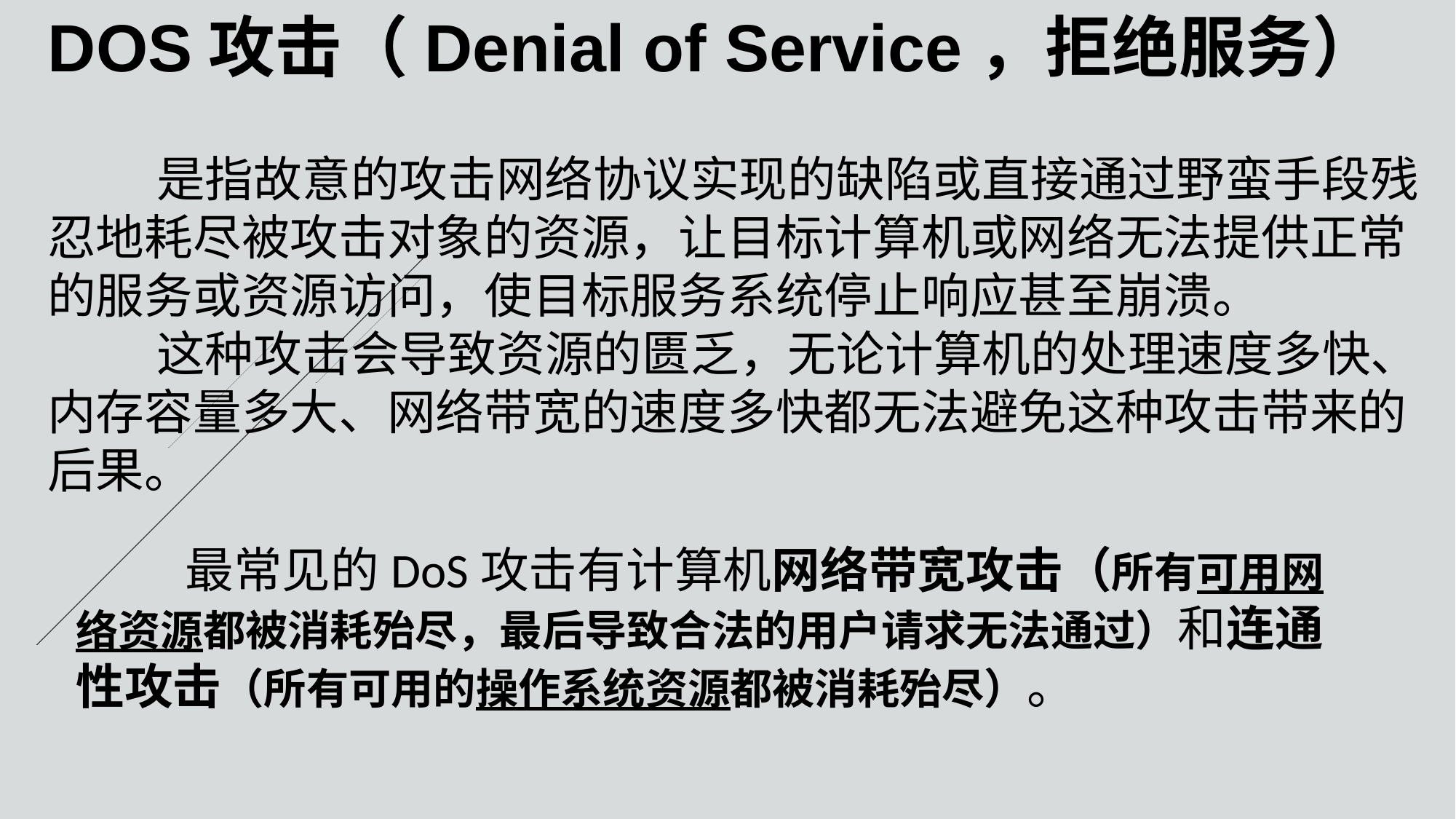

DOS攻击（Denial of Service，拒绝服务）
	是指故意的攻击网络协议实现的缺陷或直接通过野蛮手段残忍地耗尽被攻击对象的资源，让目标计算机或网络无法提供正常的服务或资源访问，使目标服务系统停止响应甚至崩溃。
	这种攻击会导致资源的匮乏，无论计算机的处理速度多快、内存容量多大、网络带宽的速度多快都无法避免这种攻击带来的后果。
	最常见的DoS攻击有计算机网络带宽攻击（所有可用网络资源都被消耗殆尽，最后导致合法的用户请求无法通过）和连通性攻击（所有可用的操作系统资源都被消耗殆尽）。